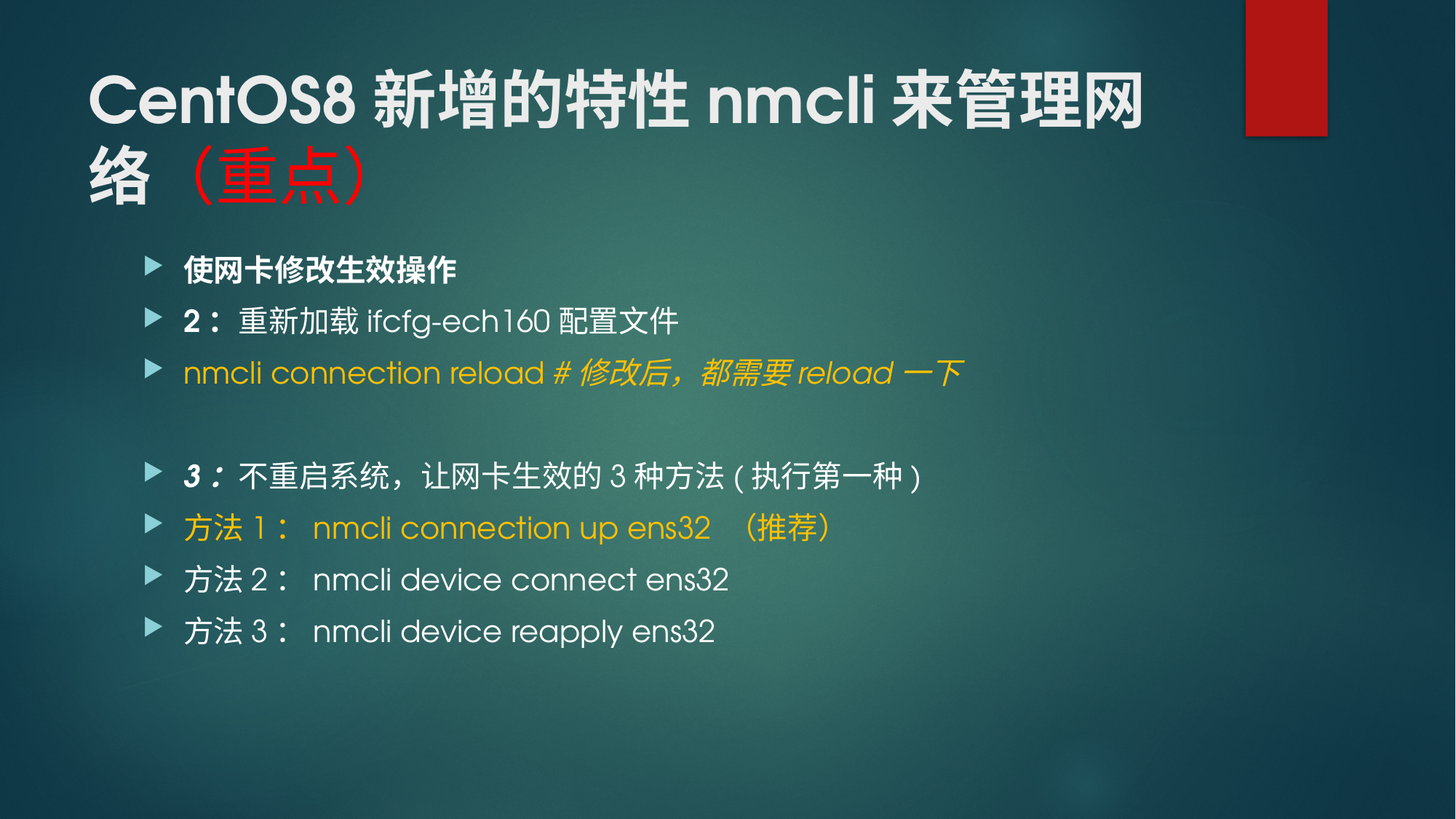

# CentOS8新增的特性nmcli来管理网络（重点）
使网卡修改生效操作
2：重新加载ifcfg-ech160配置文件
nmcli connection reload #修改后，都需要reload一下

3：不重启系统，让网卡生效的3种方法(执行第一种)
方法1：nmcli connection up ens32 （推荐）
方法2：nmcli device connect ens32
方法3：nmcli device reapply ens32